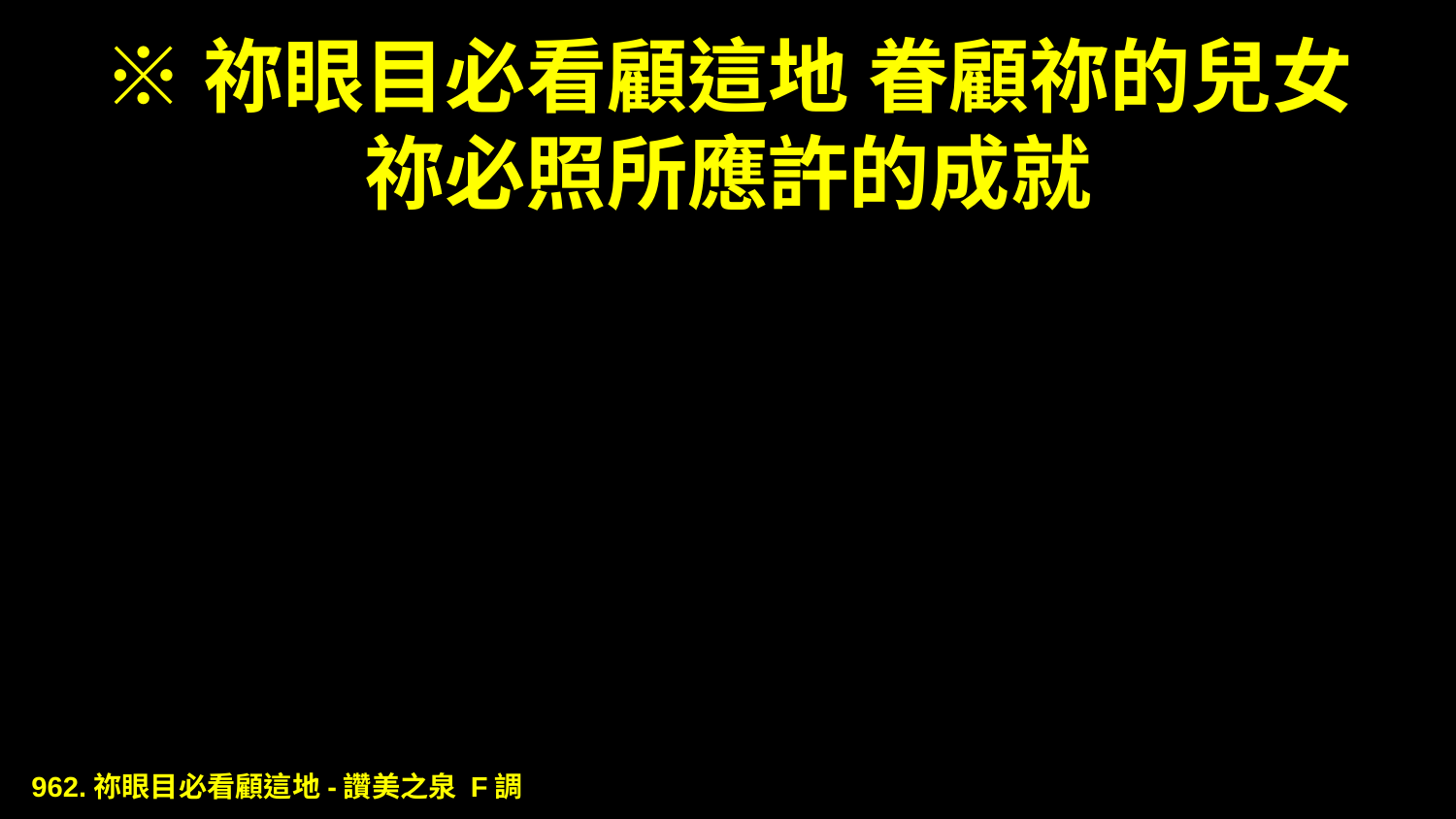

# ※祢眼目必看顧這地 眷顧祢的兒女 祢必照所應許的成就
962.祢眼目必看顧這地-讚美之泉 F調